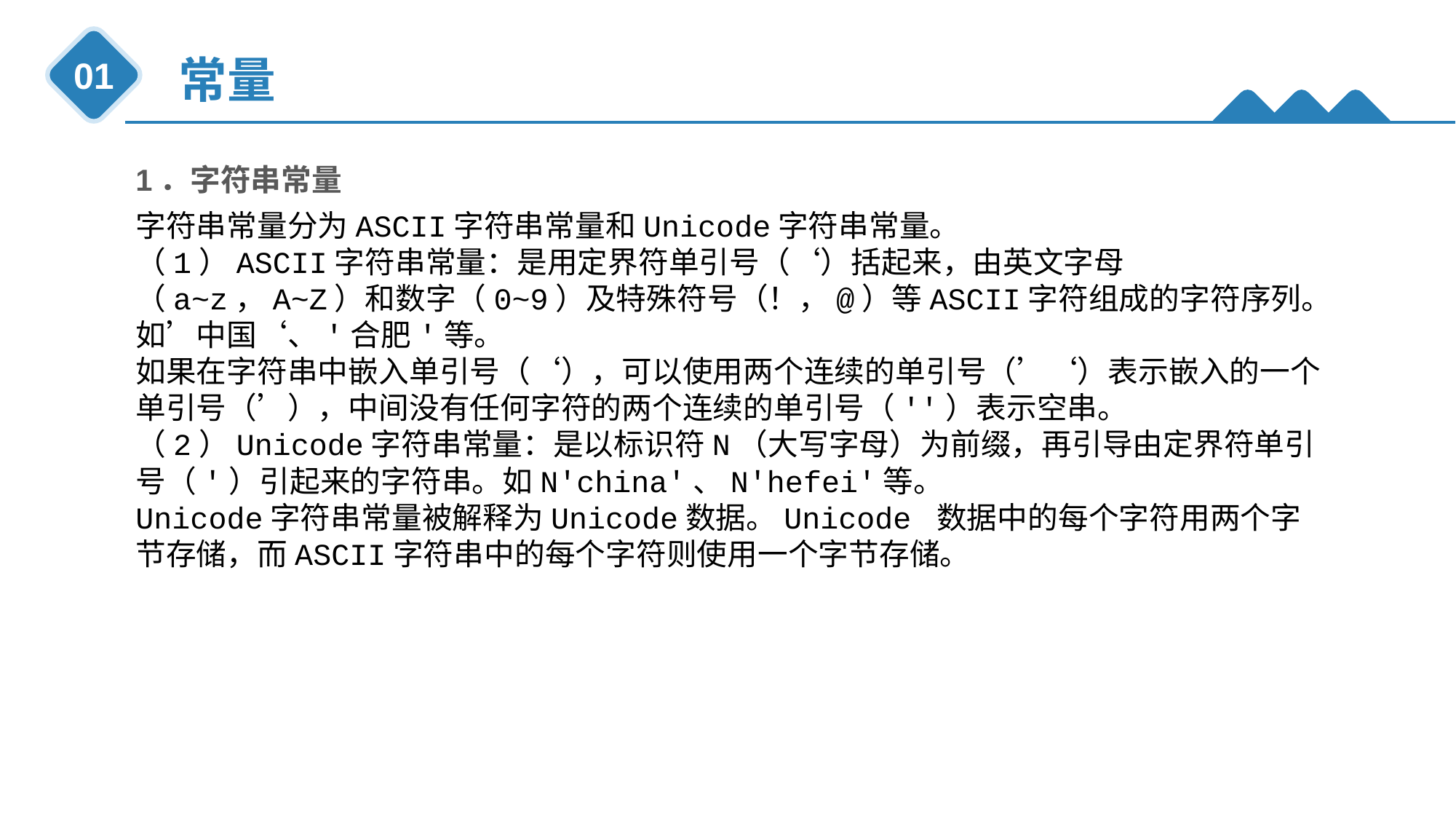

常量
01

1．字符串常量
字符串常量分为ASCII字符串常量和Unicode字符串常量。
（1）ASCII字符串常量：是用定界符单引号（‘）括起来，由英文字母（a~z，A~Z）和数字（0~9）及特殊符号（！，@）等ASCII字符组成的字符序列。如’中国‘、'合肥'等。
如果在字符串中嵌入单引号（‘），可以使用两个连续的单引号（’‘）表示嵌入的一个单引号（’），中间没有任何字符的两个连续的单引号（''）表示空串。
（2）Unicode字符串常量：是以标识符N（大写字母）为前缀，再引导由定界符单引号（'）引起来的字符串。如N'china'、N'hefei'等。
Unicode字符串常量被解释为Unicode数据。Unicode 数据中的每个字符用两个字节存储，而ASCII字符串中的每个字符则使用一个字节存储。